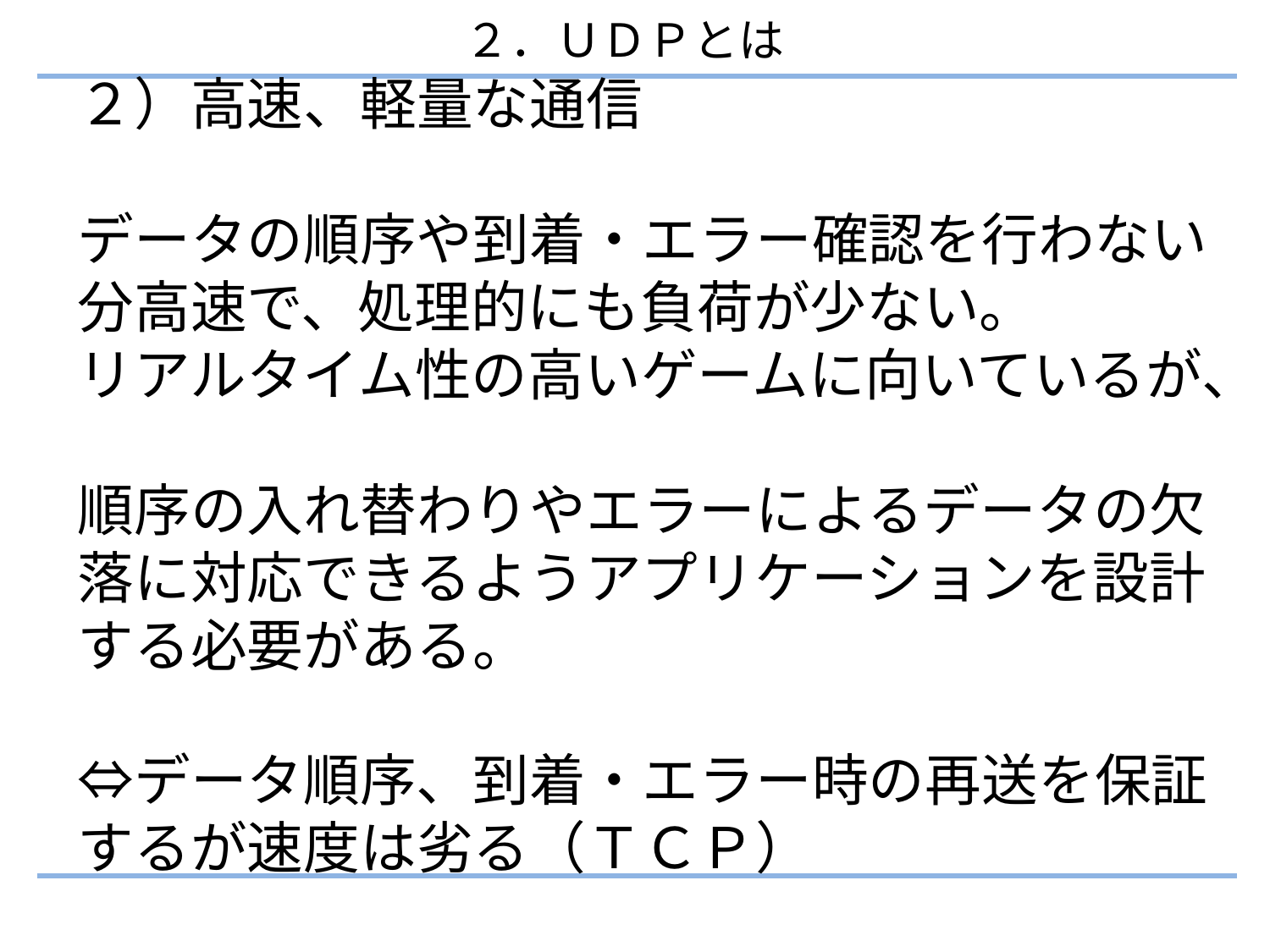

２．ＵＤＰとは
# ２）高速、軽量な通信 データの順序や到着・エラー確認を行わない分高速で、処理的にも負荷が少ない。 リアルタイム性の高いゲームに向いているが、 順序の入れ替わりやエラーによるデータの欠落に対応できるようアプリケーションを設計する必要がある。 ⇔データ順序、到着・エラー時の再送を保証するが速度は劣る（ＴＣＰ）